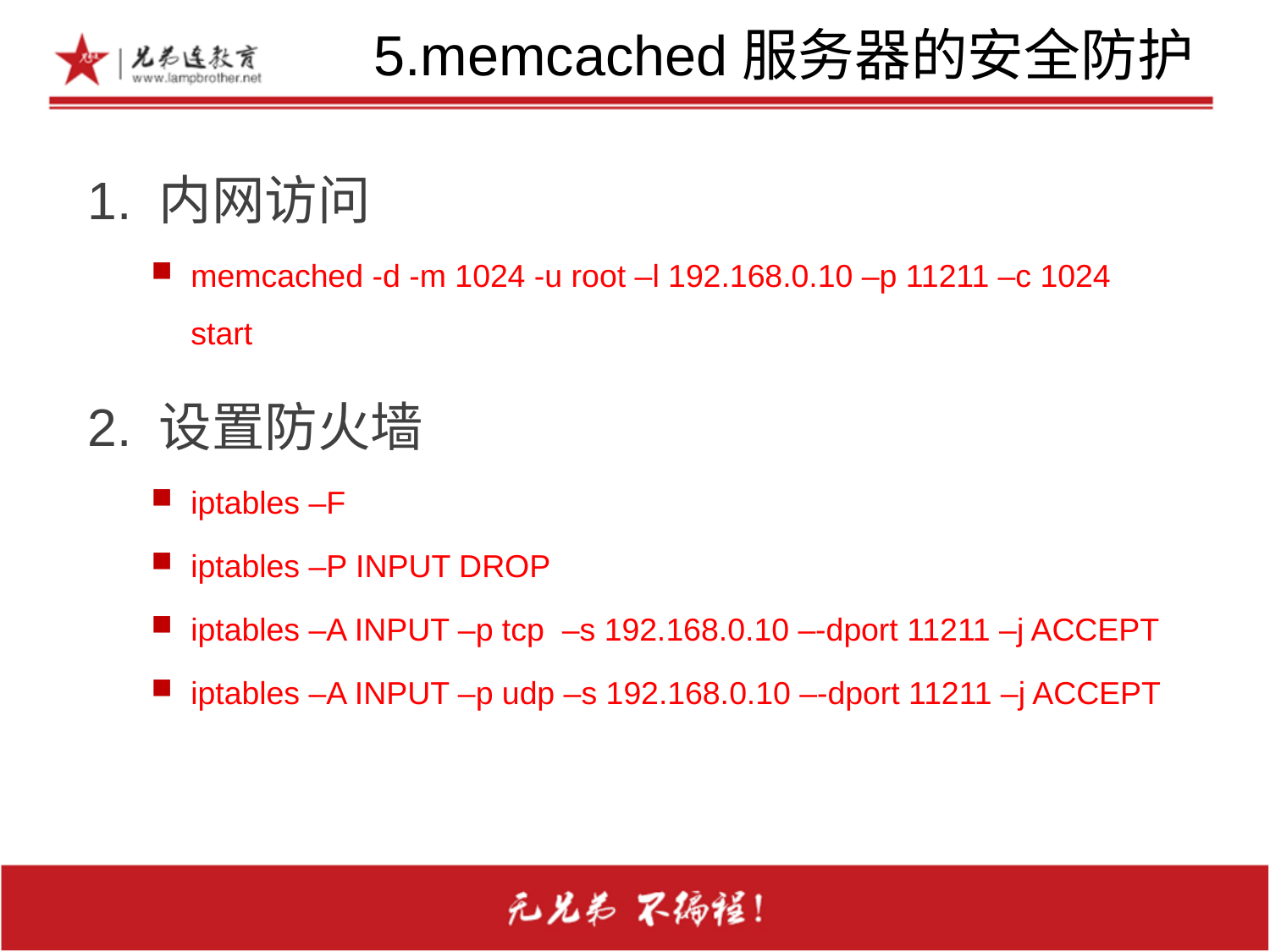

# 5.memcached服务器的安全防护
1. 内网访问
memcached -d -m 1024 -u root –l 192.168.0.10 –p 11211 –c 1024 start
2. 设置防火墙
iptables –F
iptables –P INPUT DROP
iptables –A INPUT –p tcp  –s 192.168.0.10 –-dport 11211 –j ACCEPT
iptables –A INPUT –p udp –s 192.168.0.10 –-dport 11211 –j ACCEPT